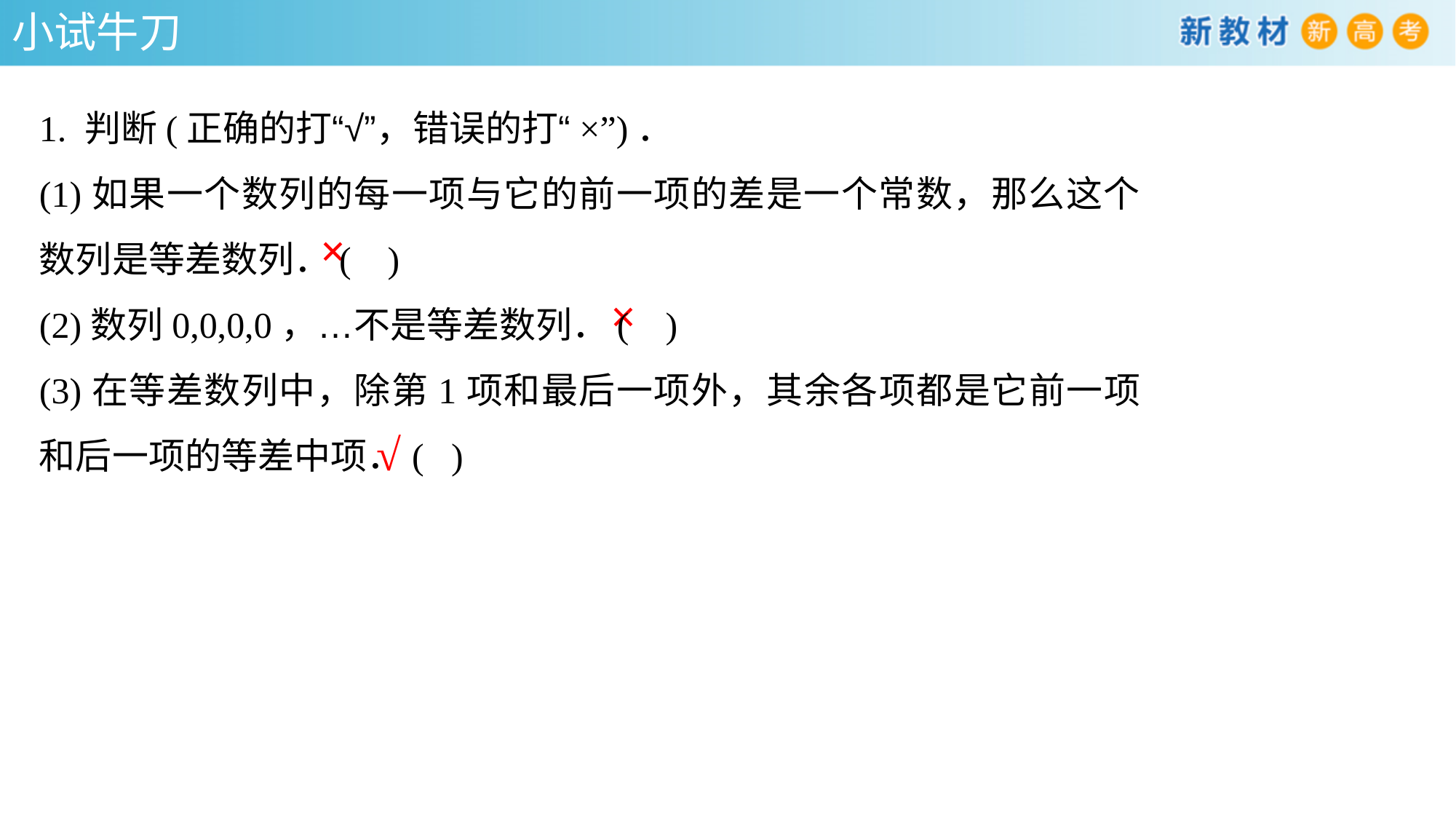

小试牛刀
1. 判断(正确的打“√”，错误的打“×”)．
(1)如果一个数列的每一项与它的前一项的差是一个常数，那么这个数列是等差数列．(    )
(2)数列0,0,0,0，…不是等差数列．(    )
(3)在等差数列中，除第1项和最后一项外，其余各项都是它前一项和后一项的等差中项．(   )
×
×
√